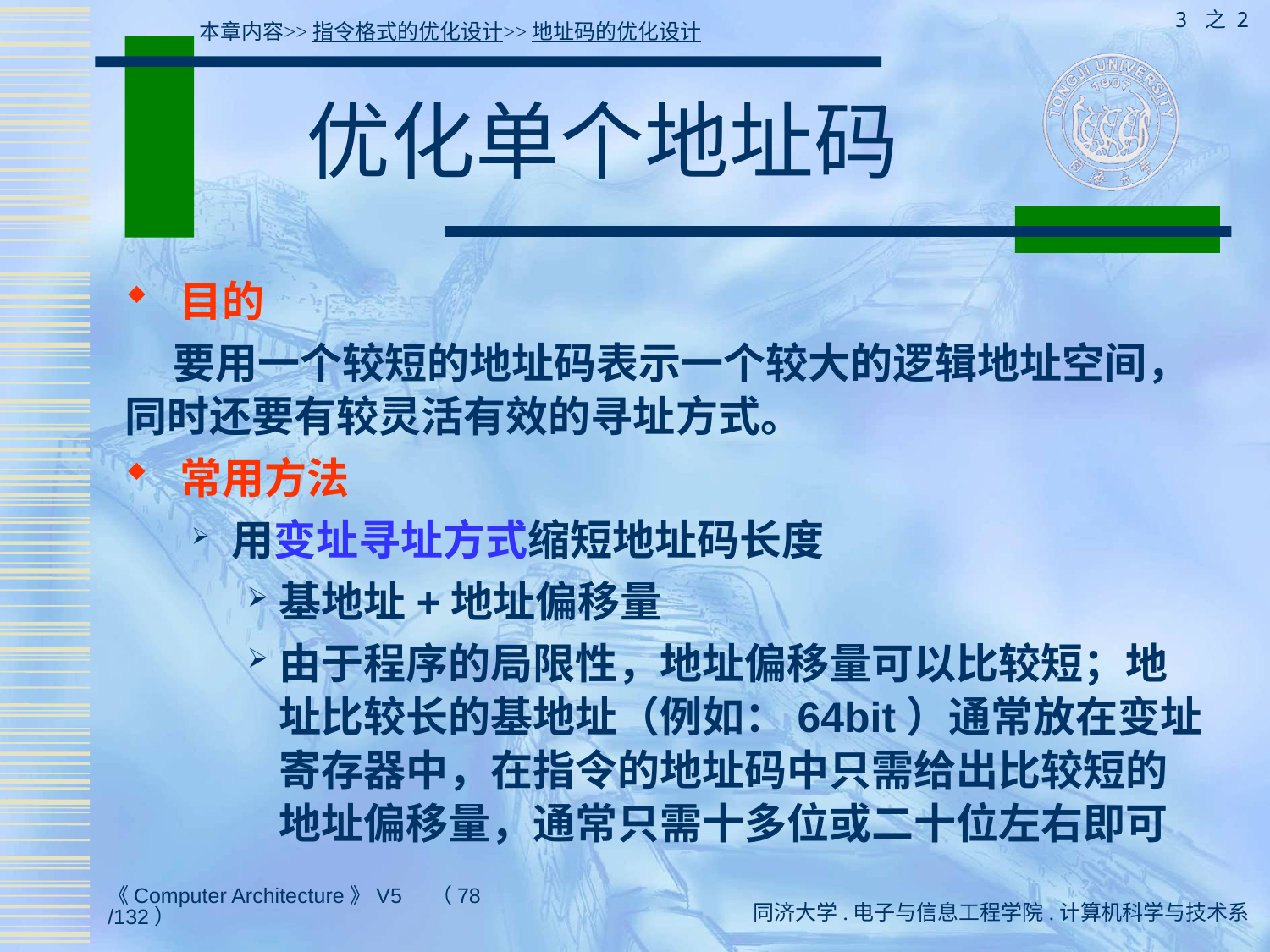

3 之 2
本章内容>>指令格式的优化设计>>地址码的优化设计
# 优化单个地址码
  目的
    要用一个较短的地址码表示一个较大的逻辑地址空间，同时还要有较灵活有效的寻址方式。
  常用方法
用变址寻址方式缩短地址码长度
基地址+地址偏移量
由于程序的局限性，地址偏移量可以比较短；地址比较长的基地址（例如：64bit）通常放在变址寄存器中，在指令的地址码中只需给出比较短的地址偏移量，通常只需十多位或二十位左右即可